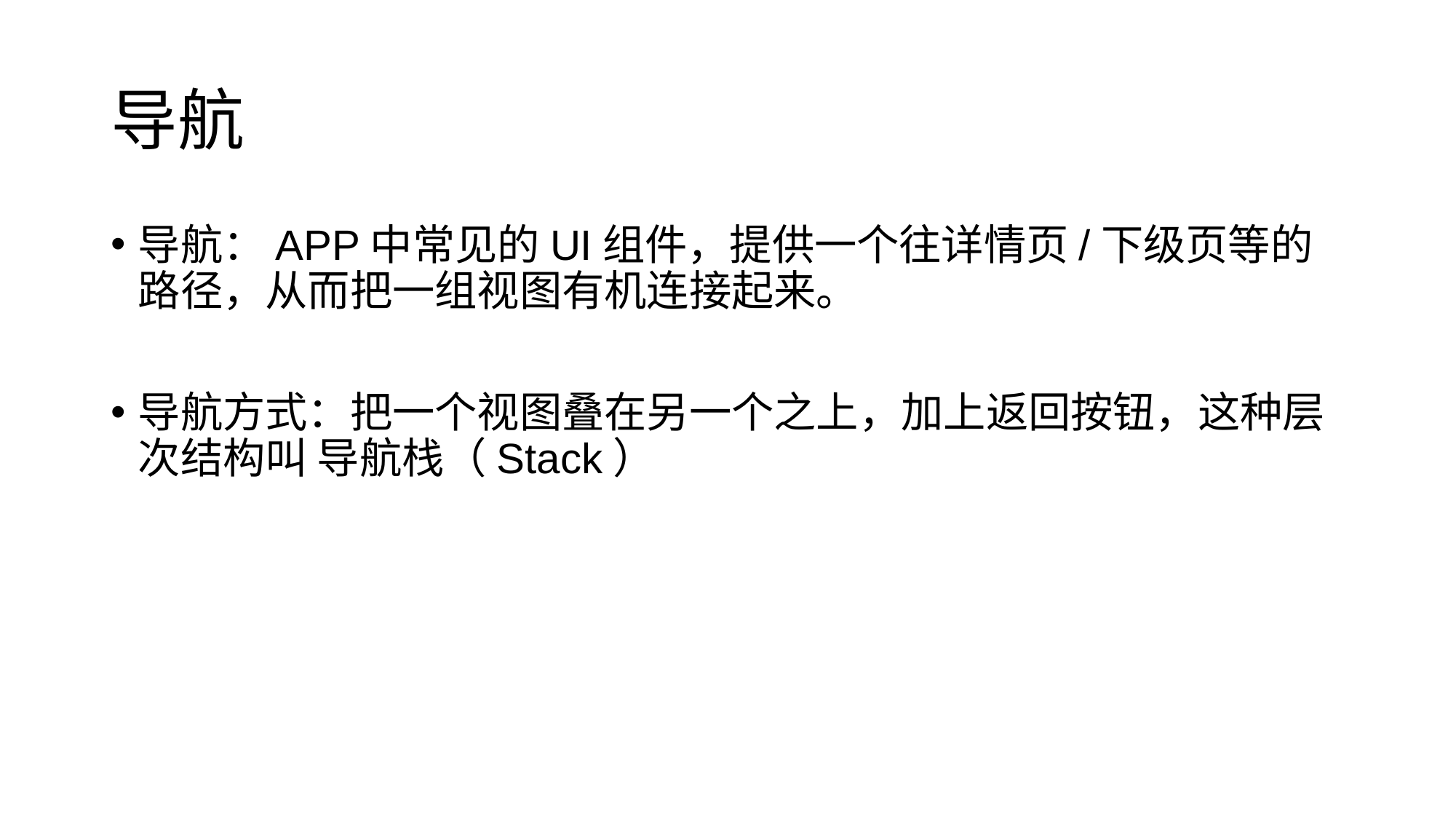

# 导航
导航：APP中常见的UI组件，提供一个往详情页/下级页等的路径，从而把一组视图有机连接起来。

导航方式：把一个视图叠在另一个之上，加上返回按钮，这种层次结构叫 导航栈（Stack）